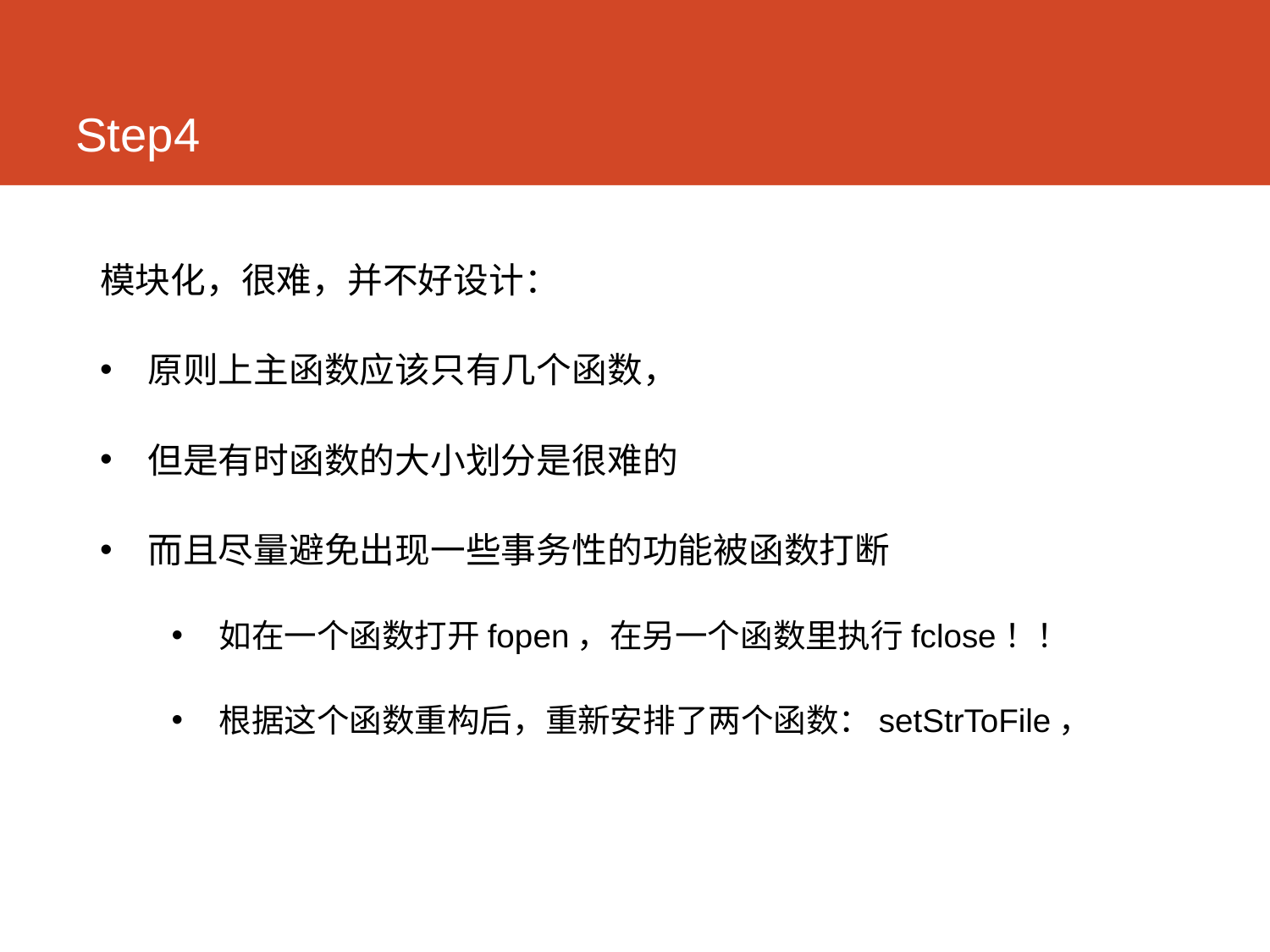

# Step4
模块化，很难，并不好设计：
原则上主函数应该只有几个函数，
但是有时函数的大小划分是很难的
而且尽量避免出现一些事务性的功能被函数打断
如在一个函数打开fopen，在另一个函数里执行fclose！！
根据这个函数重构后，重新安排了两个函数：setStrToFile，